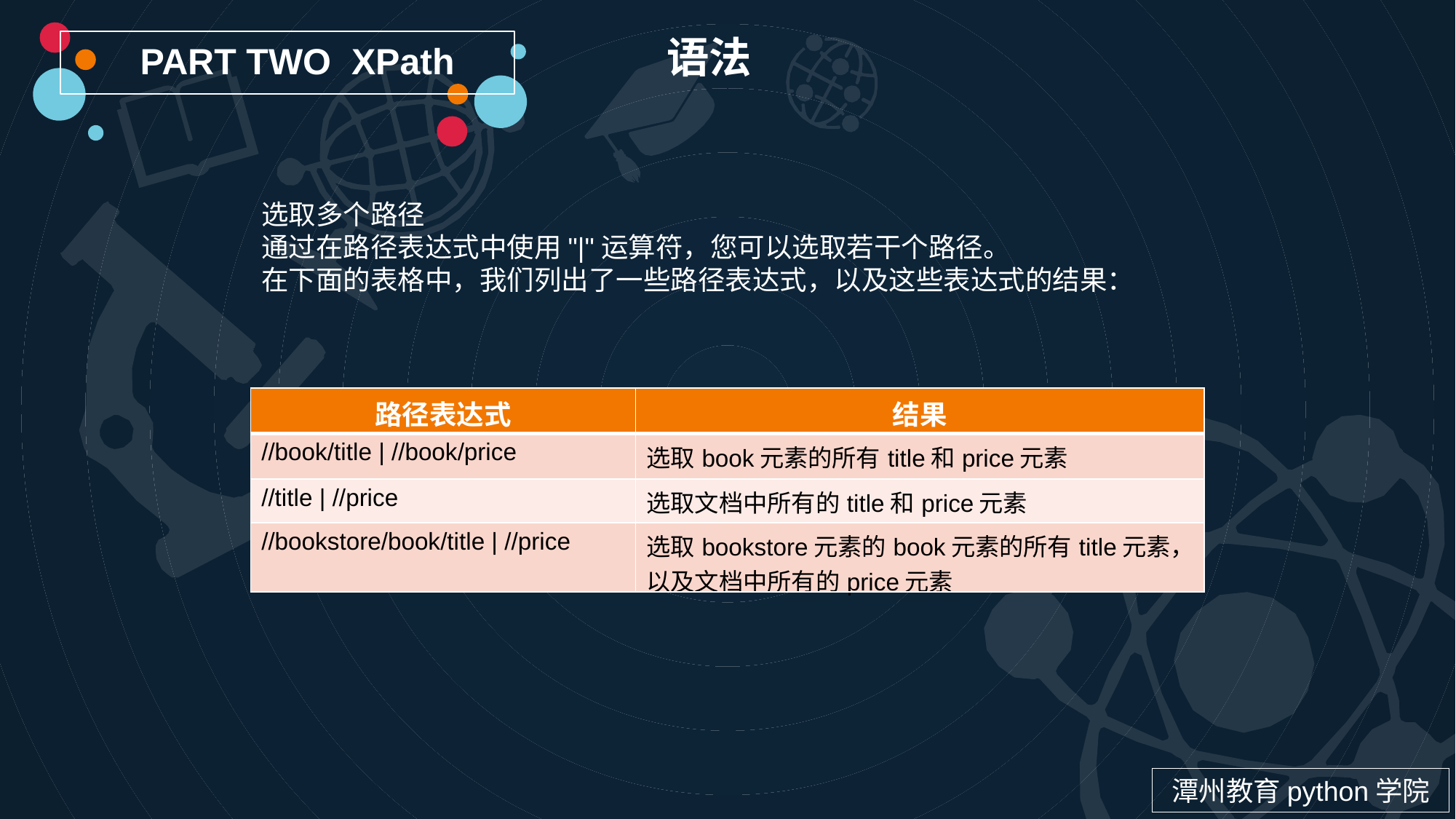

PART TWO  XPath
语法
选取多个路径
通过在路径表达式中使用"|"运算符，您可以选取若干个路径。
在下面的表格中，我们列出了一些路径表达式，以及这些表达式的结果：
| 路径表达式 | 结果 |
| --- | --- |
| //book/title | //book/price | 选取book元素的所有title和price元素 |
| //title | //price | 选取文档中所有的title和price元素 |
| //bookstore/book/title | //price | 选取bookstore元素的book元素的所有title元素，以及文档中所有的price元素 |
潭州教育python学院